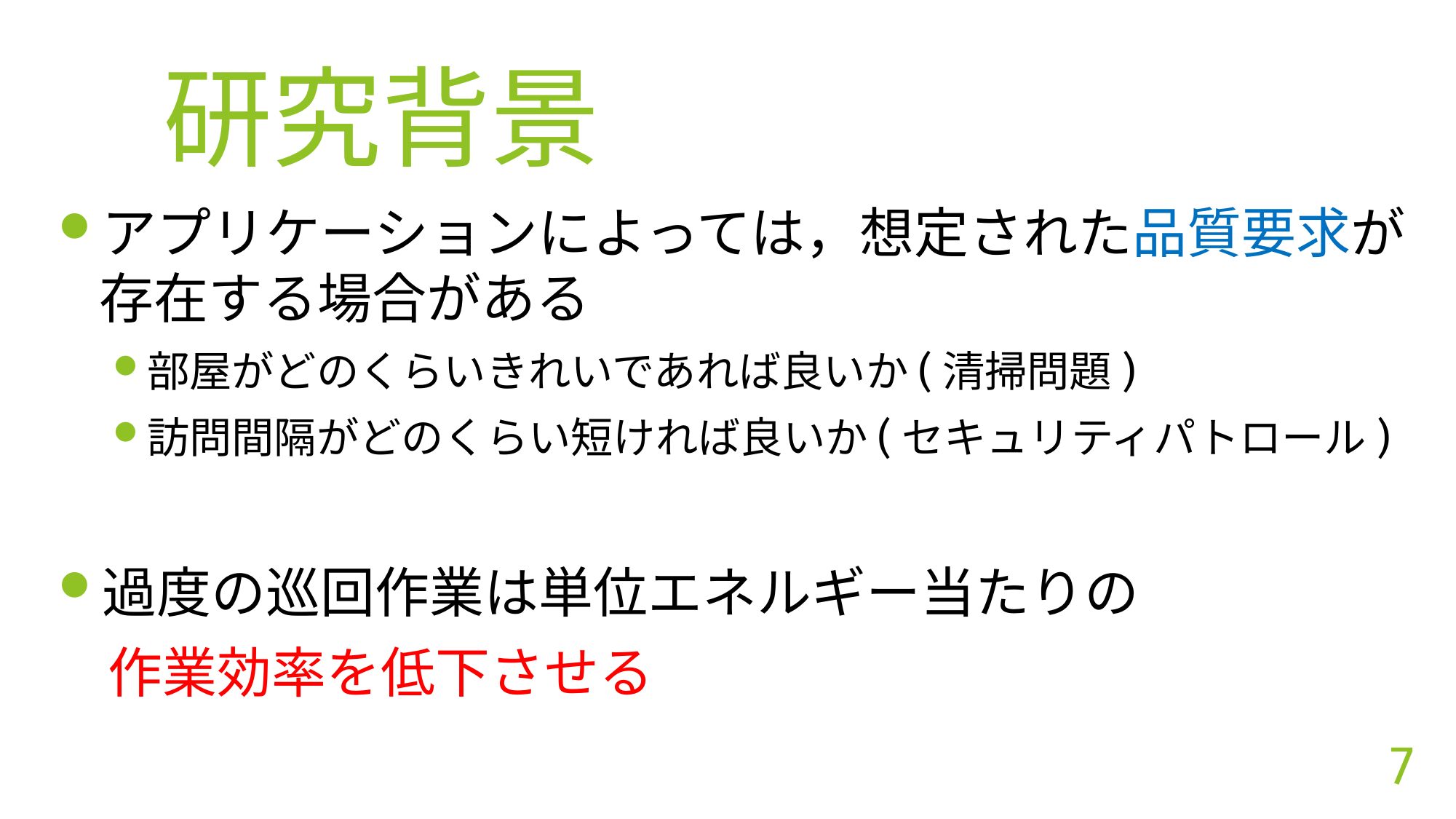

研究背景
アプリケーションによっては，想定された品質要求が存在する場合がある
部屋がどのくらいきれいであれば良いか(清掃問題)
訪問間隔がどのくらい短ければ良いか(セキュリティパトロール)

過度の巡回作業は単位エネルギー当たりの
   作業効率を低下させる
7